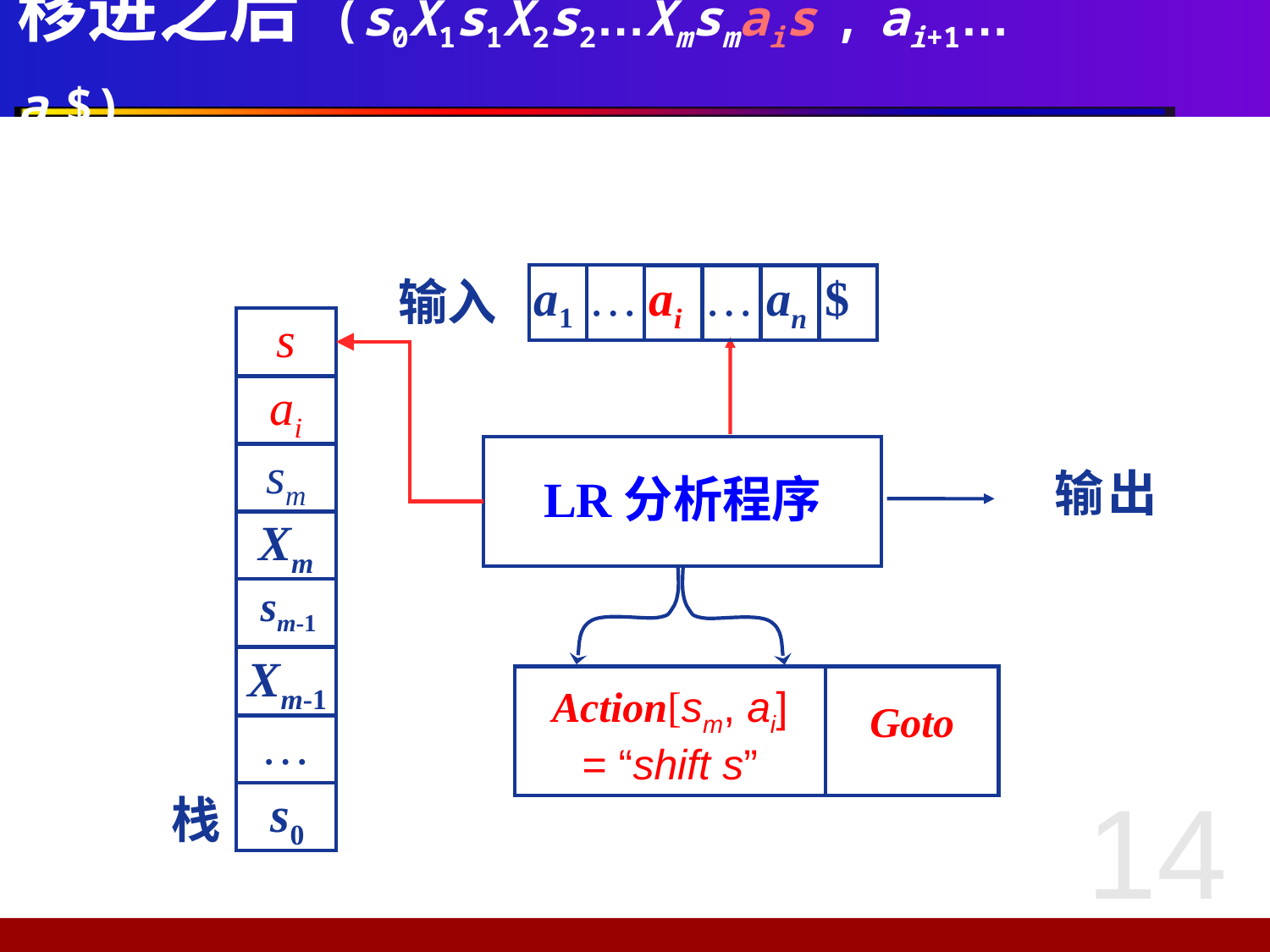

# 移进之后 (s0X1s1X2s2…Xmsmais , ai+1…an$)
输入
a1
…
ai
…
an
$
s

ai
LR分析程序
sm
输出

Xm

sm-1
Xm-1
Action[sm, ai]
= “shift s”
Goto
…
14
栈
s0